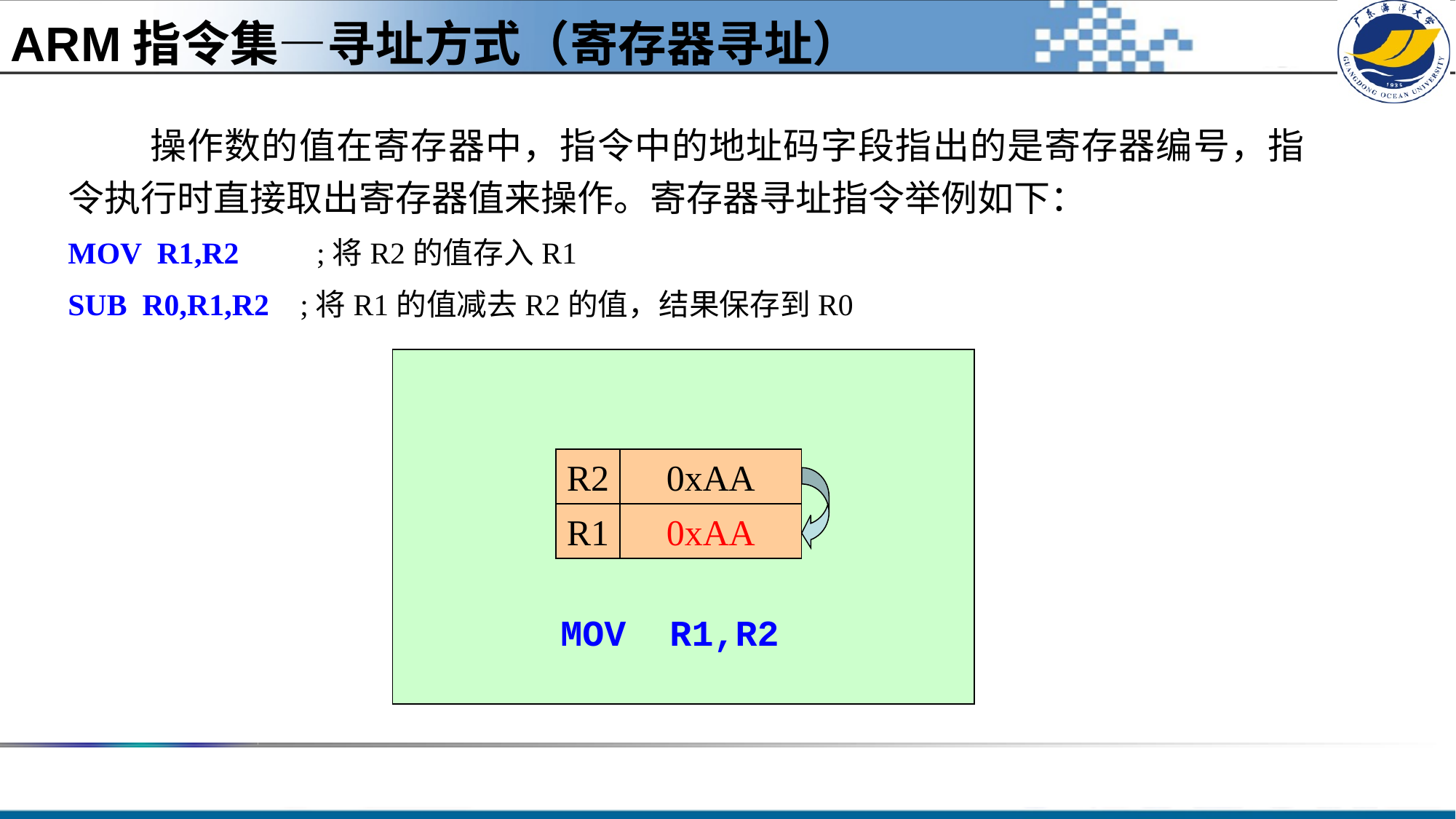

ARM指令集—寻址方式（寄存器寻址）
#
        操作数的值在寄存器中，指令中的地址码字段指出的是寄存器编号，指令执行时直接取出寄存器值来操作。寄存器寻址指令举例如下：
MOV  R1,R2	    ;将R2的值存入R1
SUB  R0,R1,R2    ;将R1的值减去R2的值，结果保存到R0

R2
0xAA
R1
0x55

0xAA
MOV  R1,R2
17